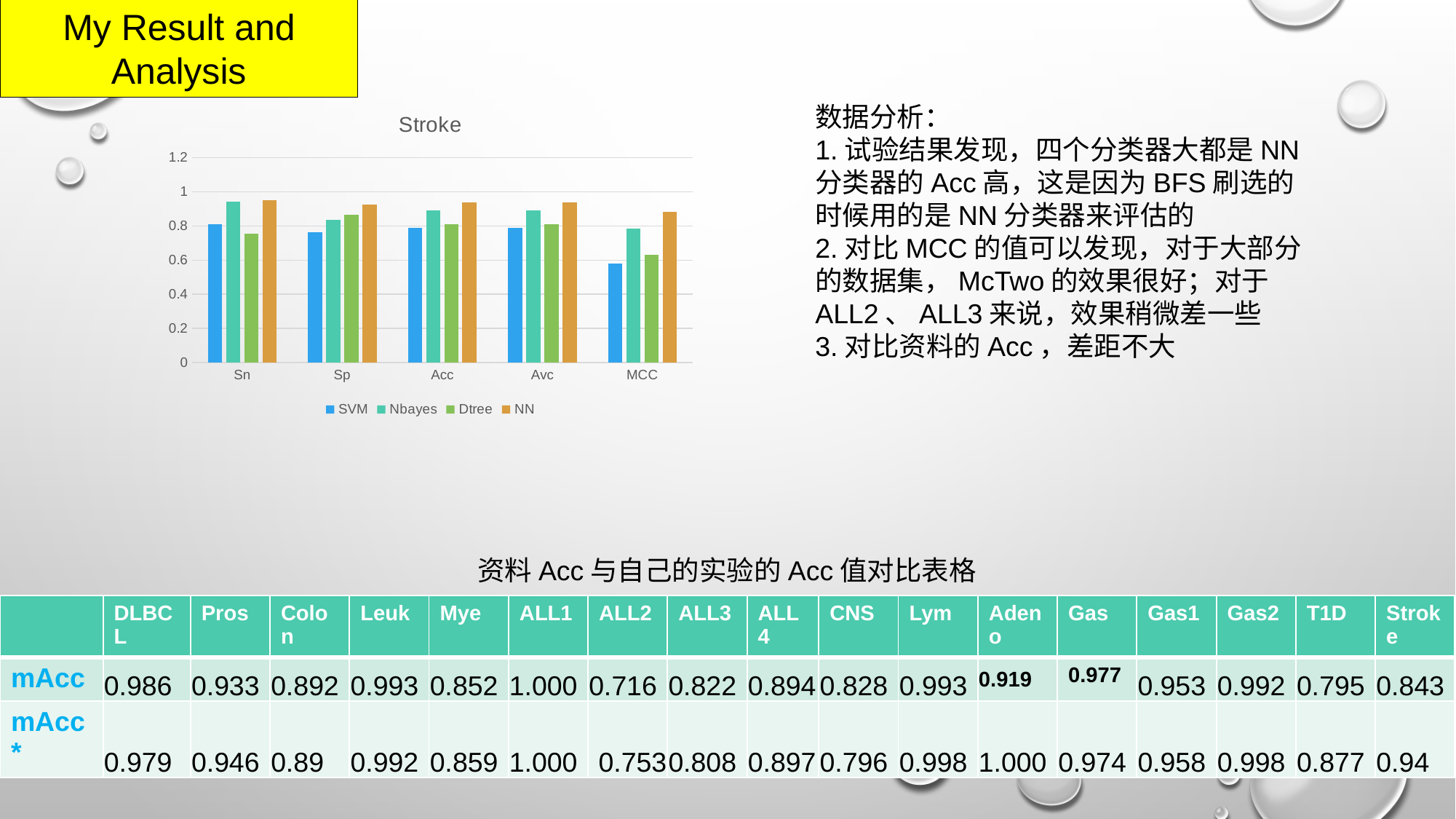

My Result and Analysis

### Chart: Stroke

| Category | SVM | Nbayes | Dtree | NN |
|---|---|---|---|---|
| Sn | 0.81 | 0.9433 | 0.755 | 0.9533 |
| Sp | 0.765 | 0.8367 | 0.8683 | 0.9267 |
| Acc | 0.7875 | 0.89 | 0.8117 | 0.94 |
| Avc | 0.7875 | 0.89 | 0.8117 | 0.94 |
| MCC | 0.5782 | 0.7857 | 0.6294 | 0.8832 |
数据分析：
1.试验结果发现，四个分类器大都是NN分类器的Acc高，这是因为BFS刷选的时候用的是NN分类器来评估的
2.对比MCC的值可以发现，对于大部分的数据集，McTwo的效果很好；对于ALL2、ALL3来说，效果稍微差一些
3.对比资料的Acc，差距不大
资料Acc与自己的实验的Acc值对比表格
|  | DLBCL | Pros | Colon | Leuk | Mye | ALL1 | ALL2 | ALL3 | ALL4 | CNS | Lym | Adeno | Gas | Gas1 | Gas2 | T1D | Stroke |
| --- | --- | --- | --- | --- | --- | --- | --- | --- | --- | --- | --- | --- | --- | --- | --- | --- | --- |
| mAcc | 0.986 | 0.933 | 0.892 | 0.993 | 0.852 | 1.000 | 0.716 | 0.822 | 0.894 | 0.828 | 0.993 | 0.919 | 0.977 | 0.953 | 0.992 | 0.795 | 0.843 |
| mAcc\* | 0.979 | 0.946 | 0.89 | 0.992 | 0.859 | 1.000 | 0.753 | 0.808 | 0.897 | 0.796 | 0.998 | 1.000 | 0.974 | 0.958 | 0.998 | 0.877 | 0.94 |